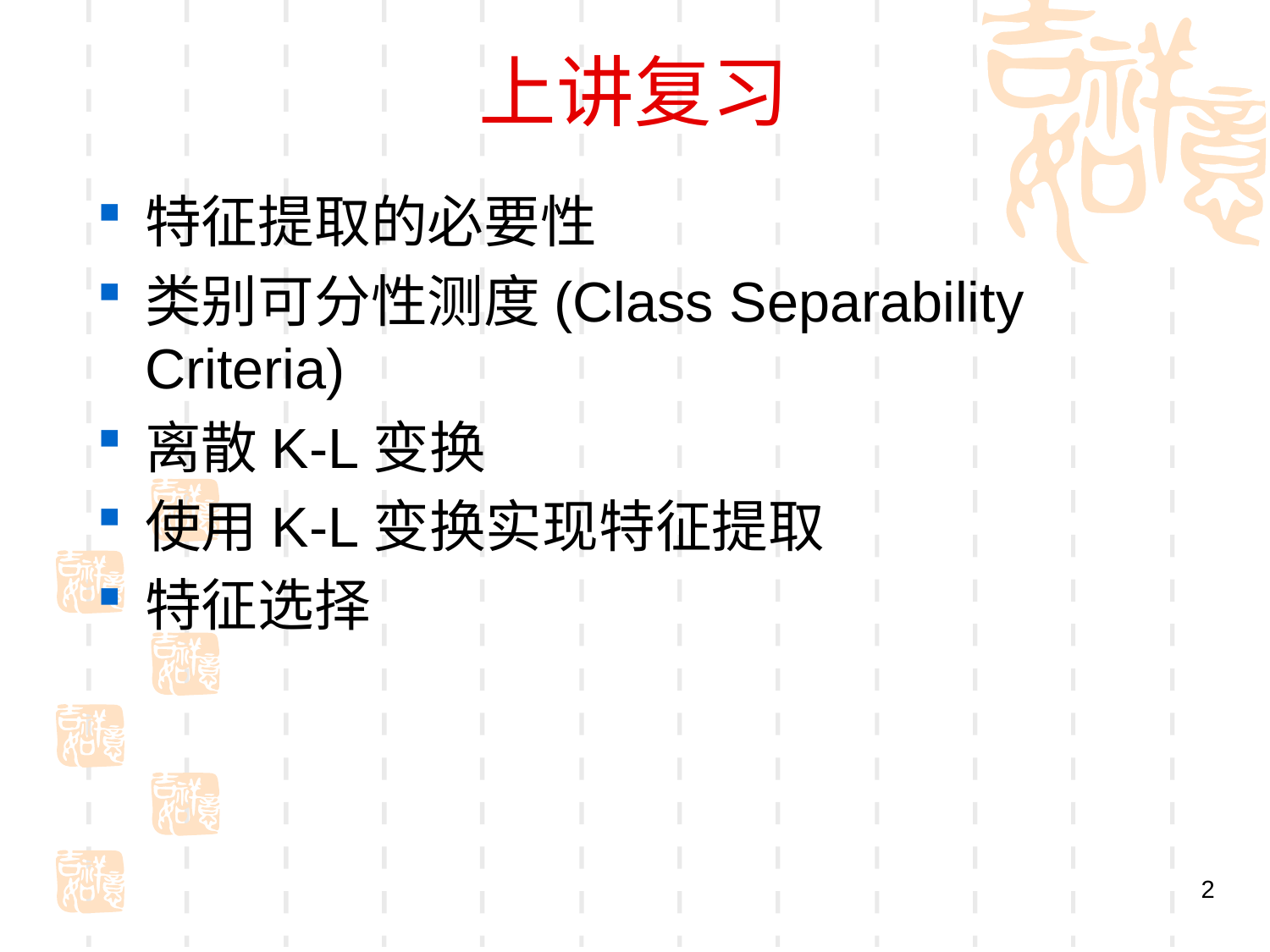

# 上讲复习
特征提取的必要性
类别可分性测度(Class Separability Criteria)
离散K-L变换
使用K-L变换实现特征提取
特征选择

2